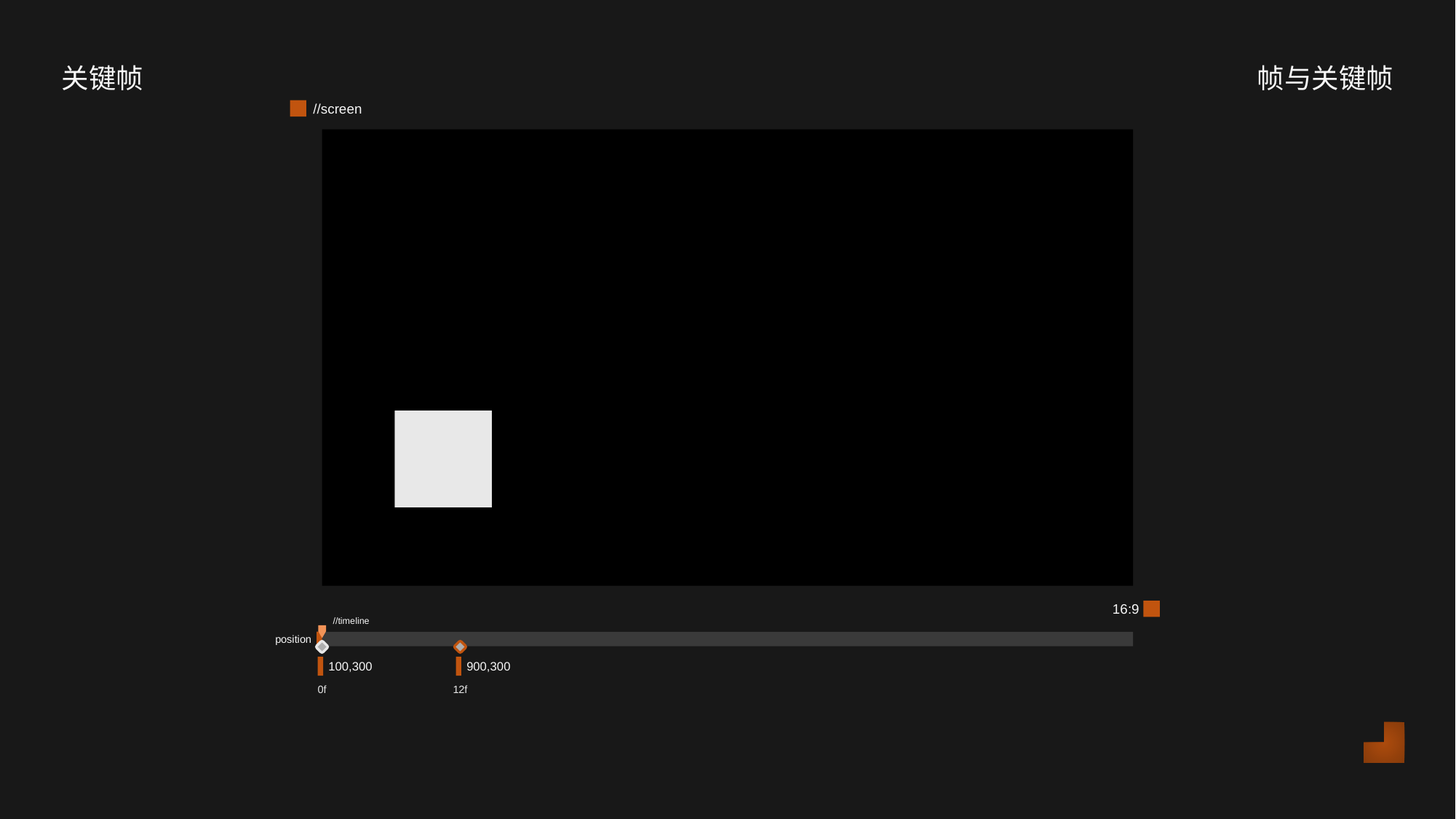

关键帧
帧与关键帧
//screen

1f
2f
3f
4f
5f
6f
7f
8f
9f
10f
11f
12f

16:9

//timeline

  position

100,300

900,300

0f
12f